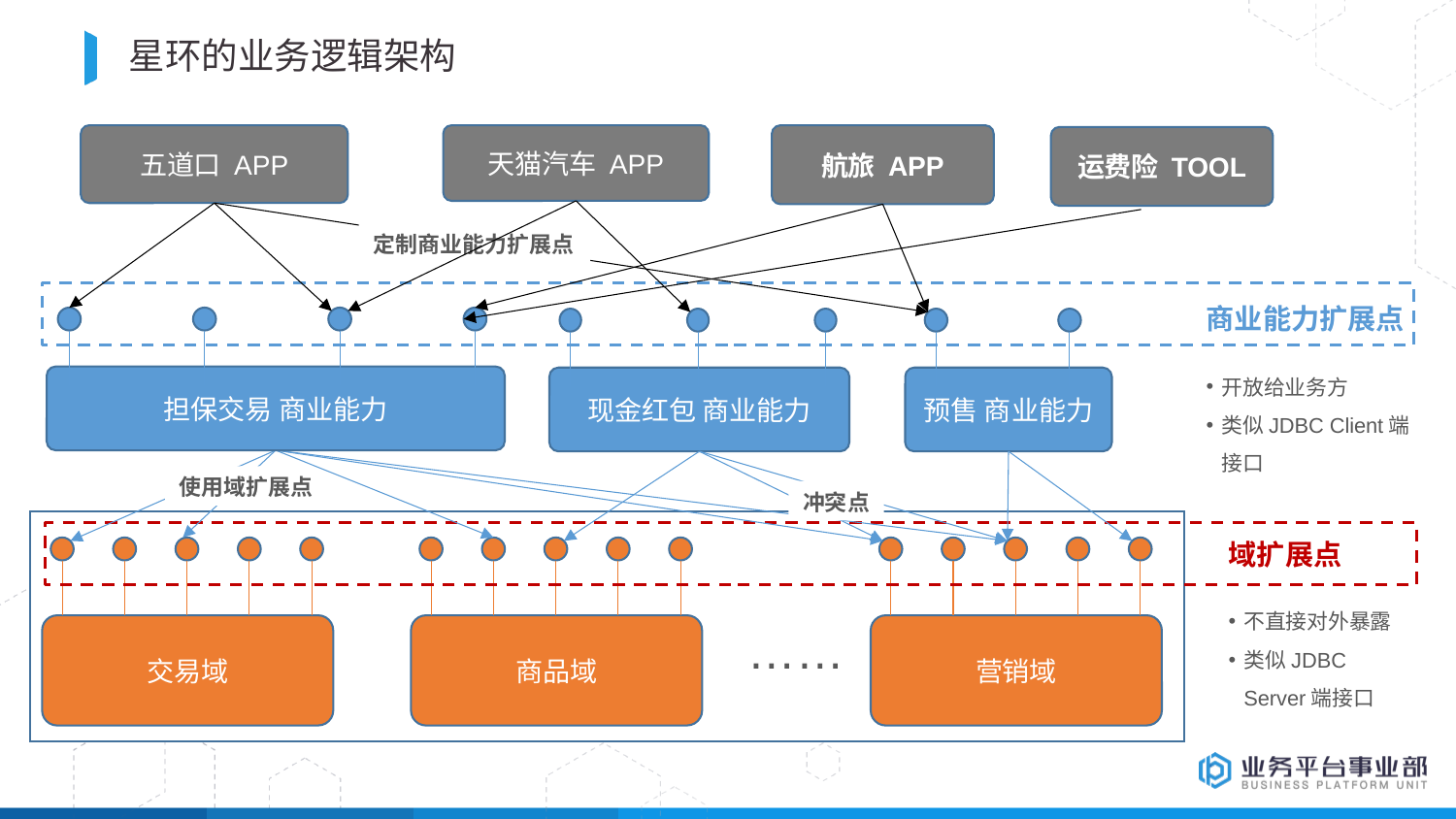

BBAAD9C20180234D78A0072836F0B6F092B9B2061D56DB20A9D98B3BB1562BE91B4BBA38C16B3B0B22492708C84627EB98F9210A91D0FBF11BBFC2427E0E20D824F7FAADFC2476C734F429676FF249FE1F60EDC976B7C23068F611975E6E9CB8DEF62098BE3
# 星环的业务逻辑架构
五道口 APP
天猫汽车 APP
航旅 APP
定制商业能力扩展点

商业能力扩展点

开放给业务方
类似JDBC Client端接口

担保交易 商业能力

现金红包 商业能力

预售 商业能力
使用域扩展点
冲突点

交易域

商品域

营销域
……

域扩展点

不直接对外暴露
类似JDBC Server端接口
运费险 TOOL